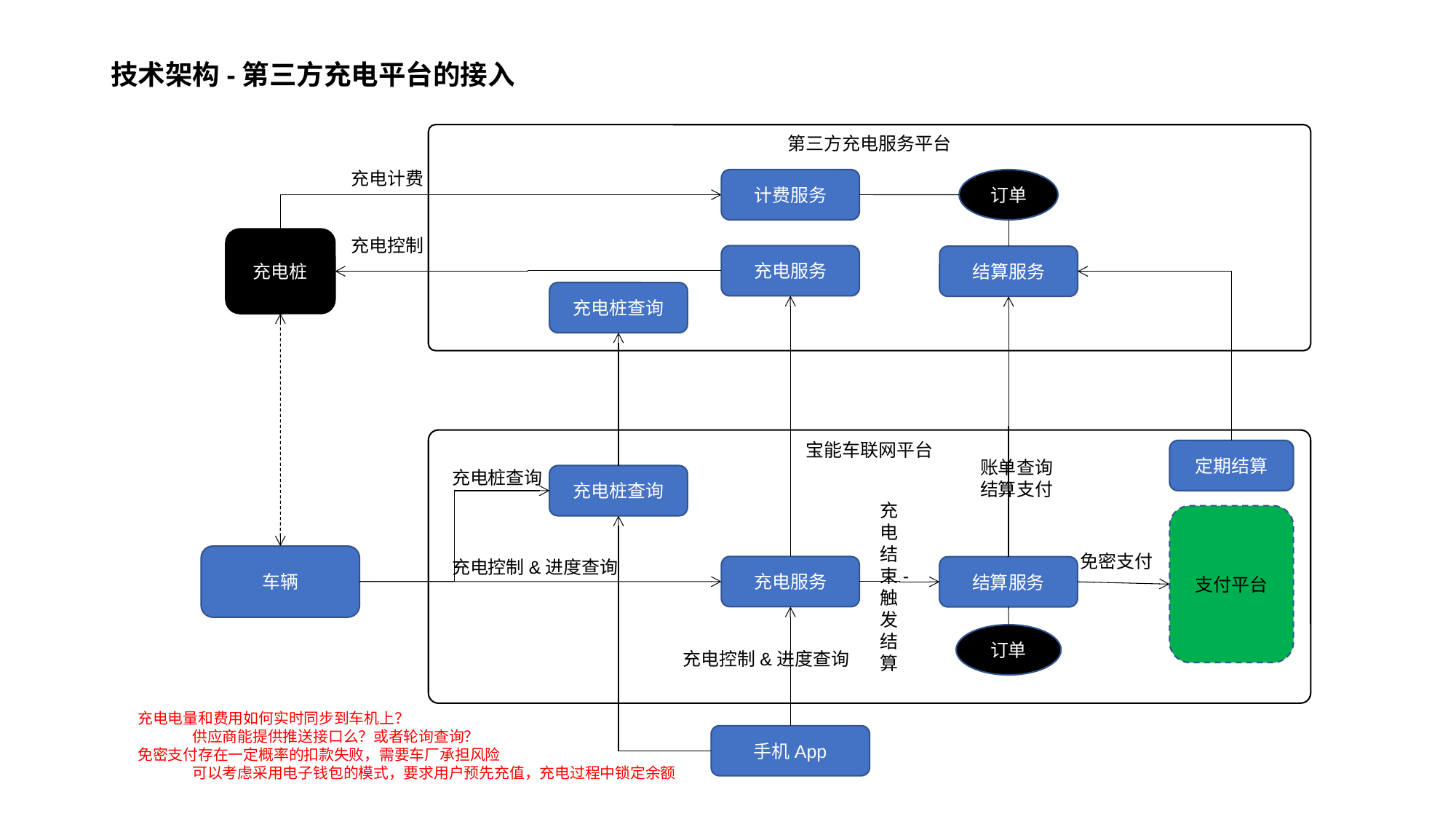

# 技术架构-第三方充电平台的接入
第三方充电服务平台
充电计费
计费服务
订单
充电桩
充电控制
充电服务
结算服务
充电桩查询
宝能车联网平台
定期结算
账单查询
结算支付
充电桩查询
充电桩查询
充电结束-触发结算
支付平台
免密支付
车辆
充电控制&进度查询
充电服务
结算服务
订单
充电控制&进度查询
充电电量和费用如何实时同步到车机上？
供应商能提供推送接口么？或者轮询查询？
免密支付存在一定概率的扣款失败，需要车厂承担风险
可以考虑采用电子钱包的模式，要求用户预先充值，充电过程中锁定余额

手机App